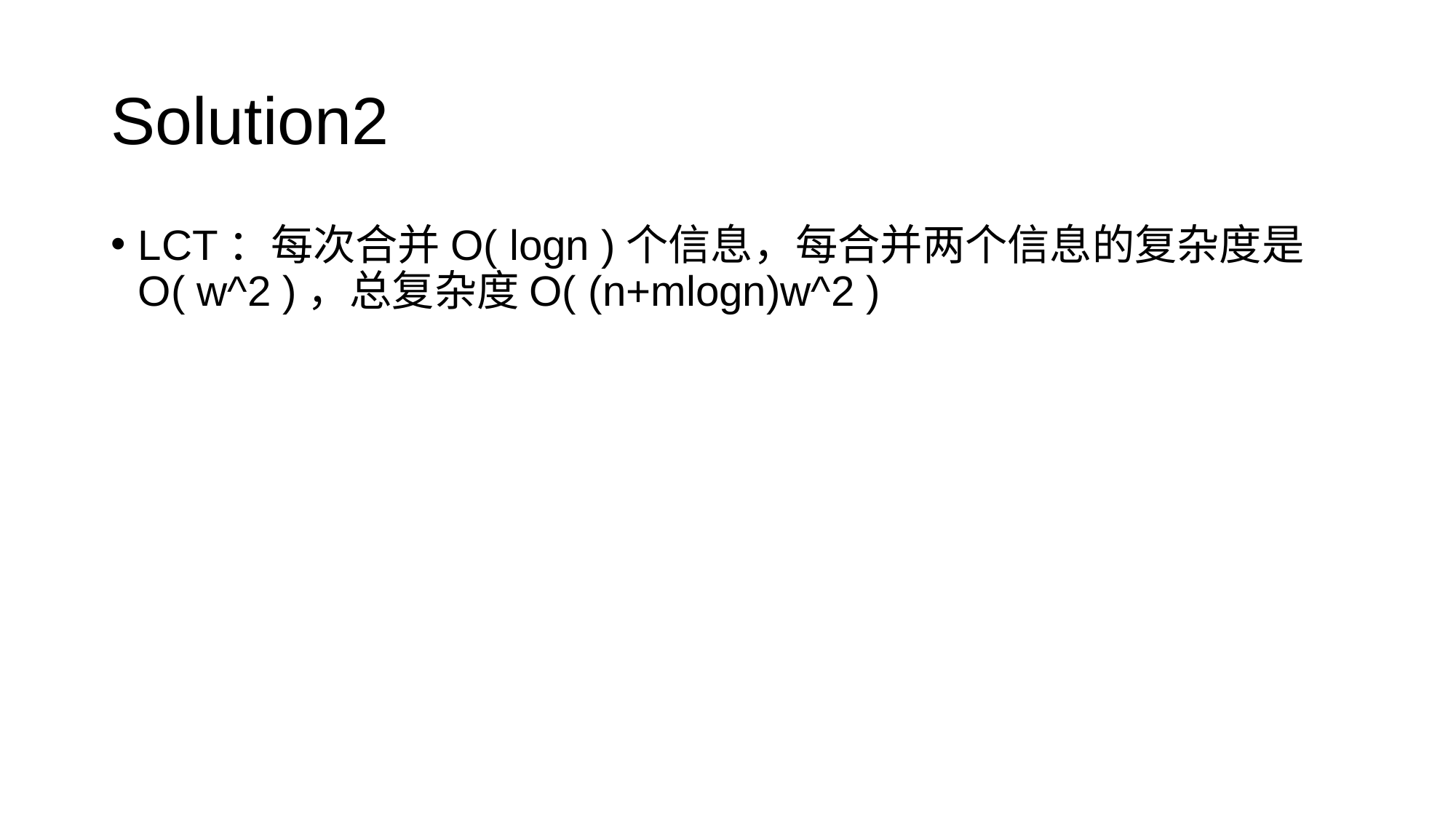

# Solution2
LCT：每次合并O( logn )个信息，每合并两个信息的复杂度是O( w^2 )，总复杂度O( (n+mlogn)w^2 )